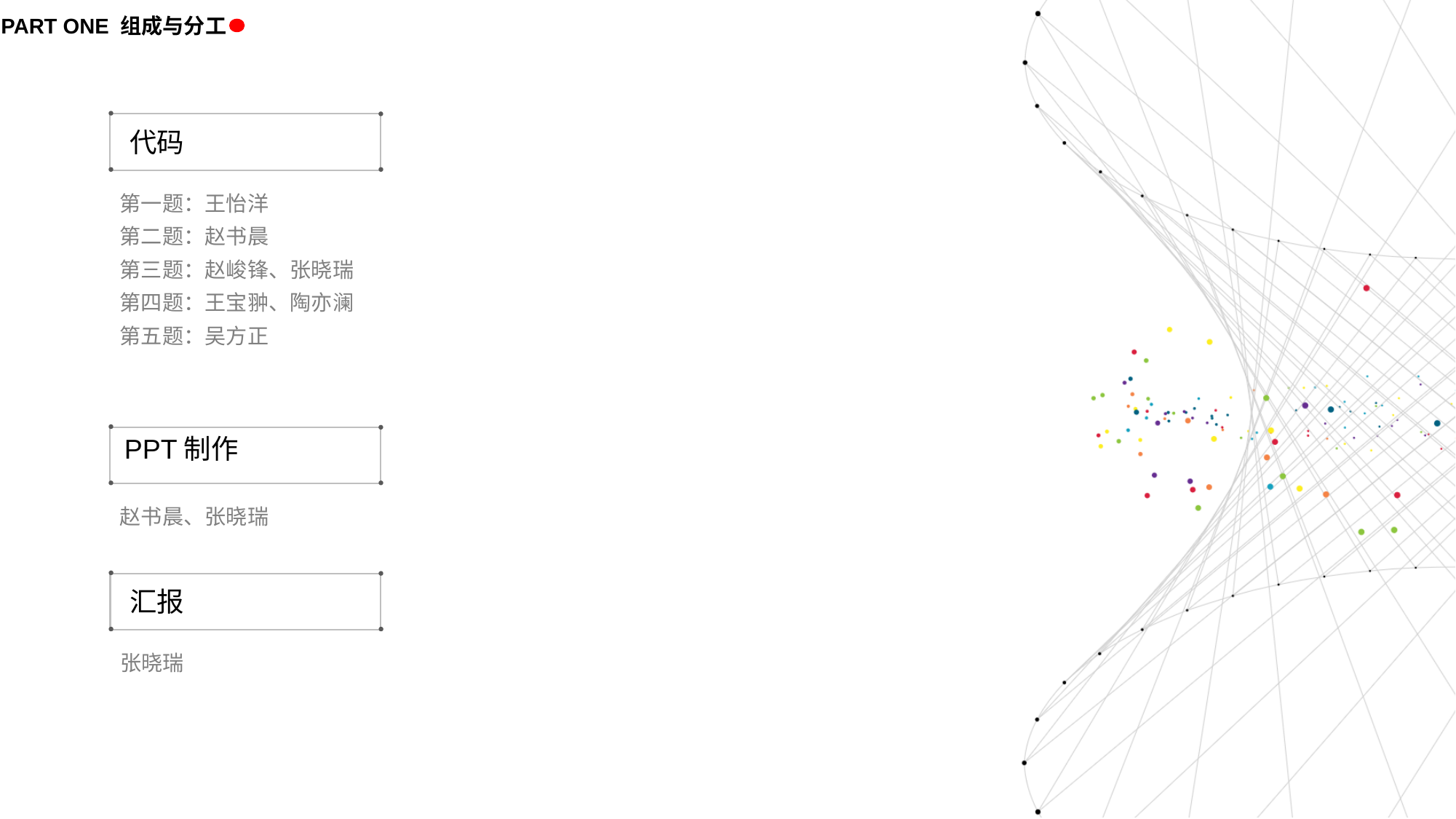

PART ONE 组成与分工

第一题：王怡洋
第二题：赵书晨
第三题：赵峻锋、张晓瑞
第四题：王宝翀、陶亦澜
第五题：吴方正

赵书晨、张晓瑞

张晓瑞
代码
PPT制作
汇报